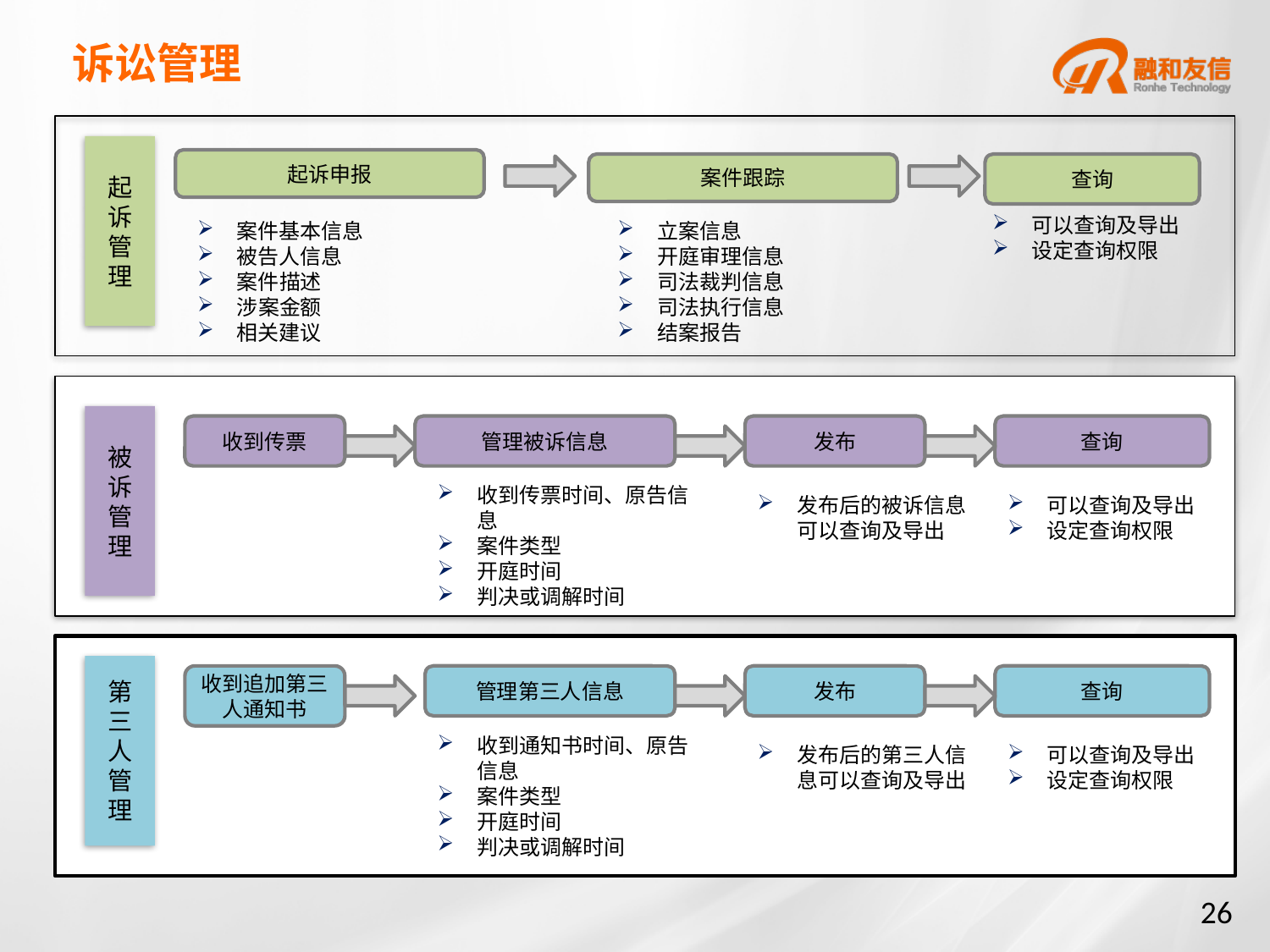

诉讼管理

起诉管理

起诉申报
案件跟踪
查询
可以查询及导出
设定查询权限
案件基本信息
被告人信息
案件描述
涉案金额
相关建议
立案信息
开庭审理信息
司法裁判信息
司法执行信息
结案报告

被诉管理

收到传票
管理被诉信息
发布
查询
收到传票时间、原告信息
案件类型
开庭时间
判决或调解时间
发布后的被诉信息可以查询及导出
可以查询及导出
设定查询权限

第三人管理

收到追加第三人通知书
管理第三人信息
发布
查询
收到通知书时间、原告信息
案件类型
开庭时间
判决或调解时间
发布后的第三人信息可以查询及导出
可以查询及导出
设定查询权限
26